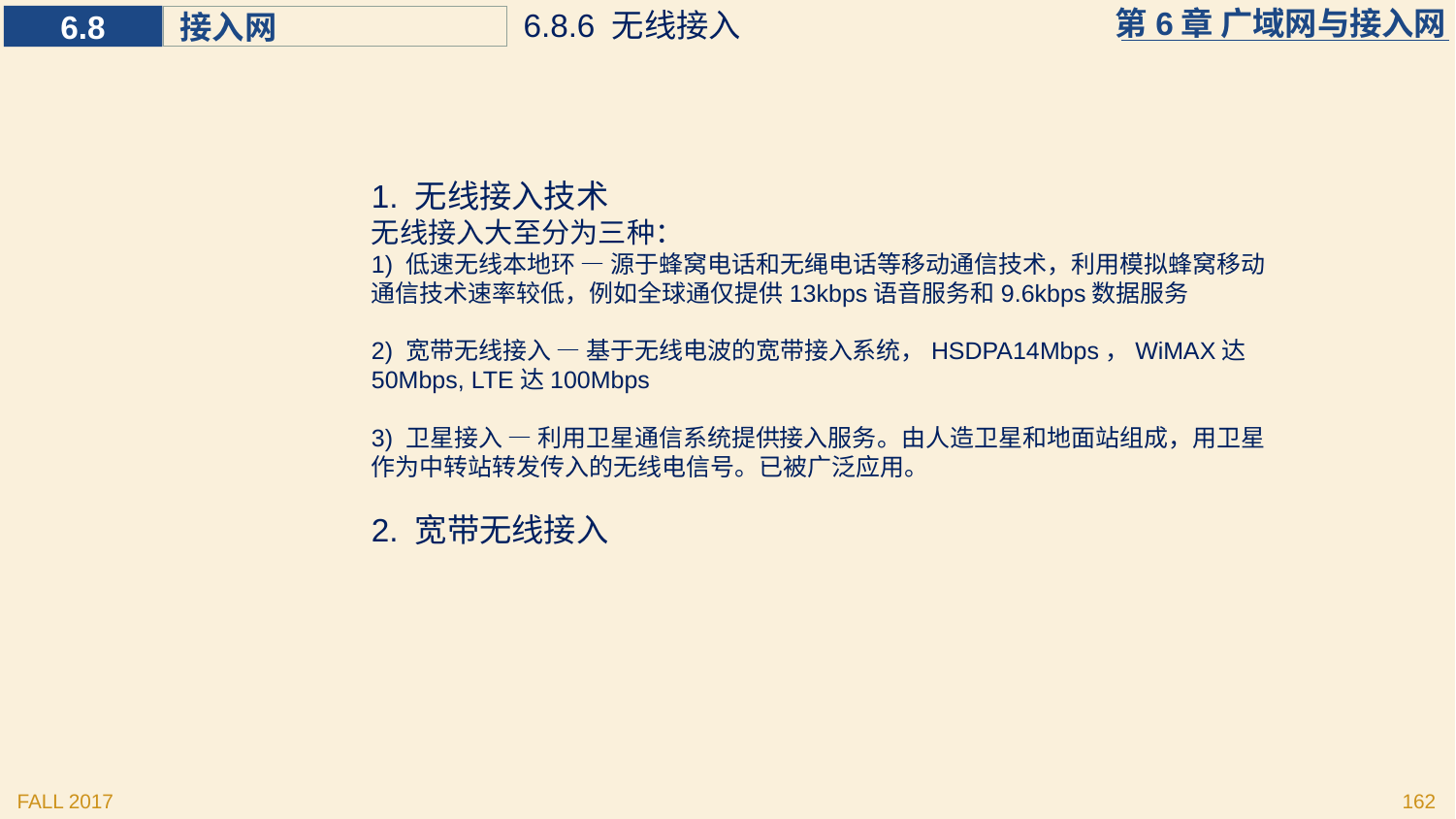

6.8.6 无线接入
1. 无线接入技术
无线接入大至分为三种：
1) 低速无线本地环 — 源于蜂窝电话和无绳电话等移动通信技术，利用模拟蜂窝移动通信技术速率较低，例如全球通仅提供13kbps语音服务和9.6kbps数据服务

2) 宽带无线接入 — 基于无线电波的宽带接入系统，HSDPA14Mbps，WiMAX达50Mbps, LTE达100Mbps

3) 卫星接入 — 利用卫星通信系统提供接入服务。由人造卫星和地面站组成，用卫星作为中转站转发传入的无线电信号。已被广泛应用。

2. 宽带无线接入